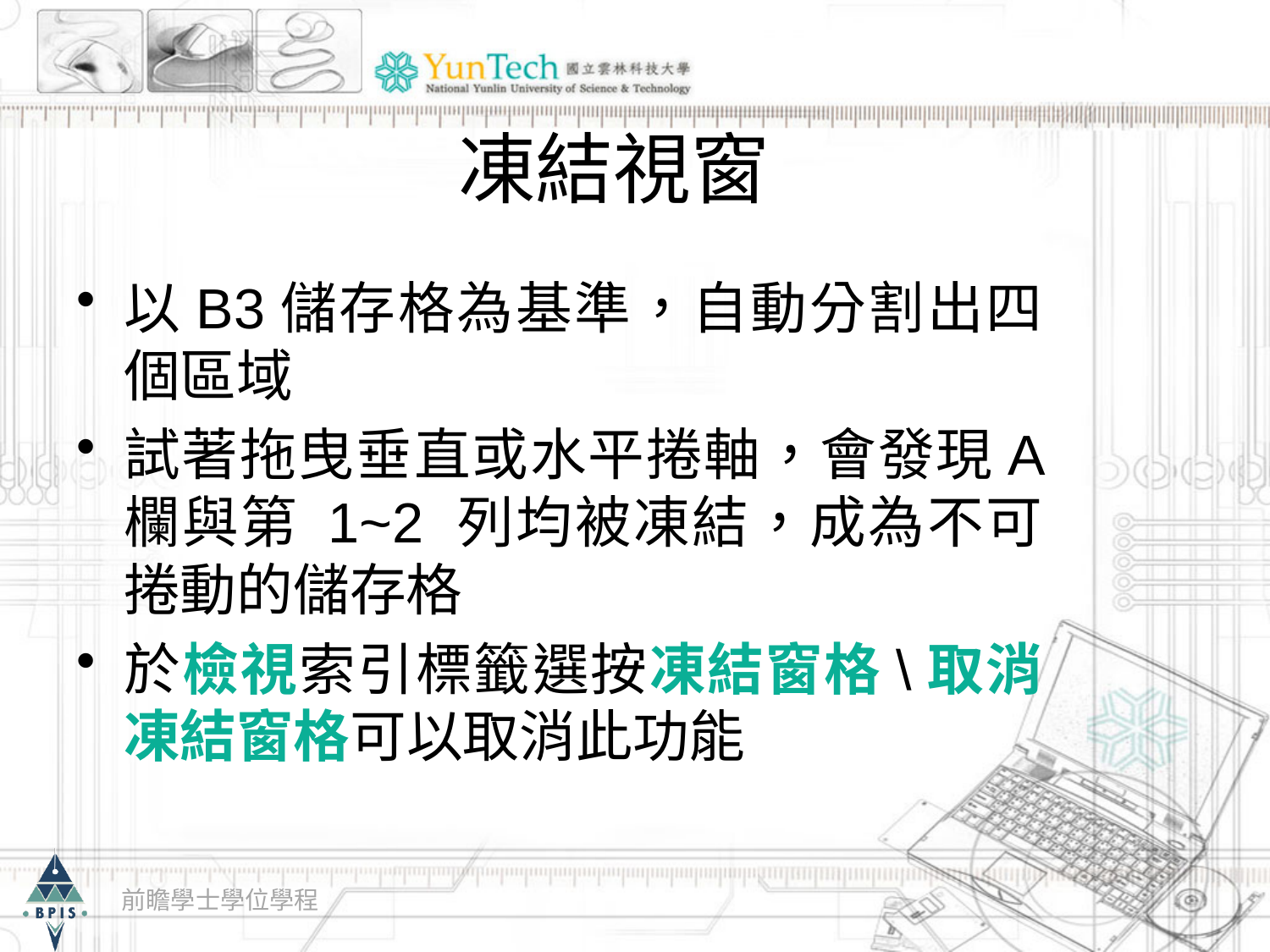

# 凍結視窗
以B3儲存格為基準，自動分割出四個區域
試著拖曳垂直或水平捲軸，會發現A 欄與第 1~2 列均被凍結，成為不可捲動的儲存格
於檢視索引標籤選按凍結窗格\取消凍結窗格可以取消此功能